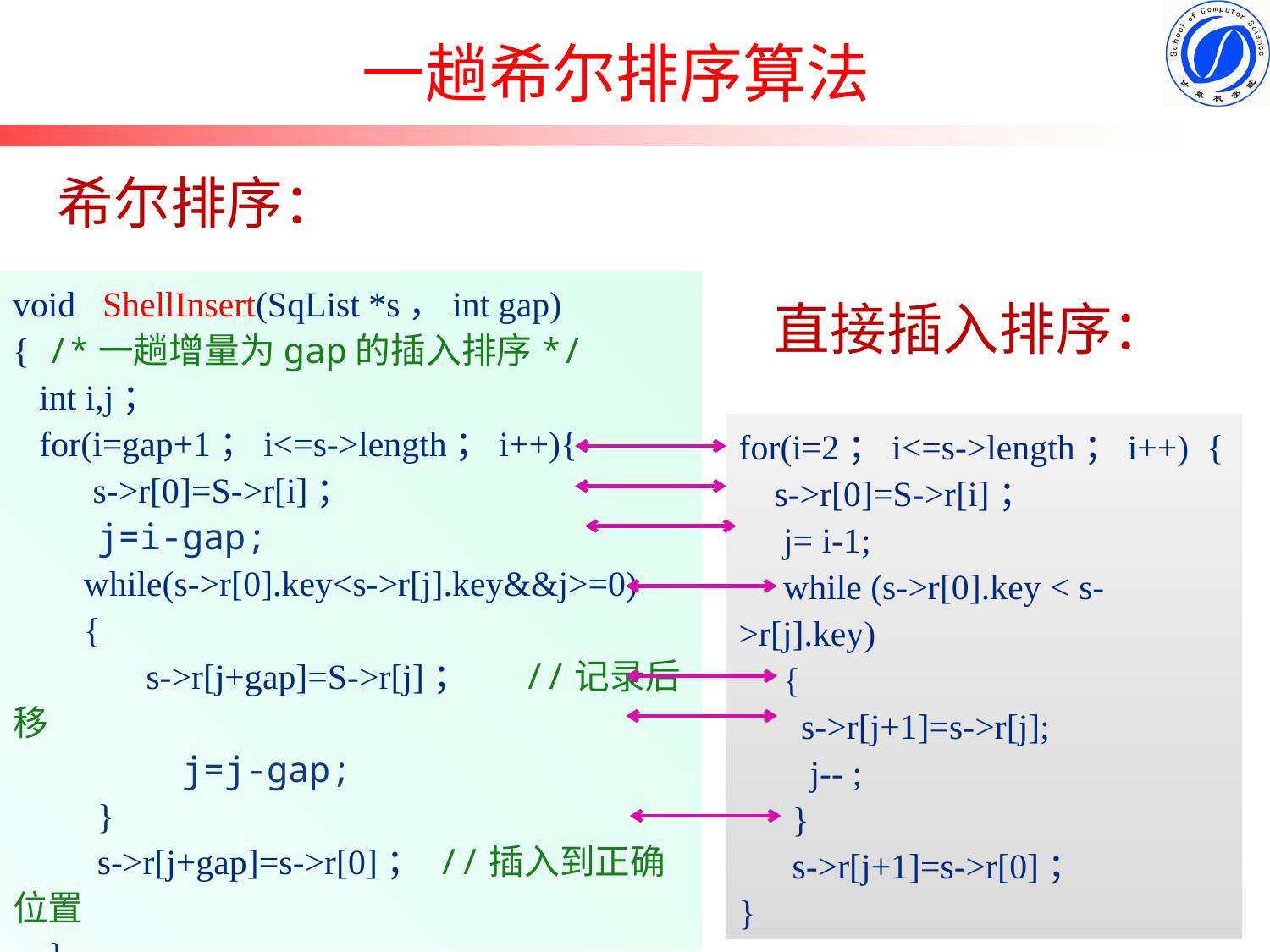

# 一趟希尔排序算法
希尔排序：
void   ShellInsert(SqList *s，int gap)
{  /*一趟增量为gap的插入排序*/
   int i,j；
   for(i=gap+1；i<=s->length；i++){
         s->r[0]=S->r[i]；
    j=i-gap;
        while(s->r[0].key<s->r[j].key&&j>=0)
        {
               s->r[j+gap]=S->r[j]；      //记录后移
        j=j-gap;
    }
    s->r[j+gap]=s->r[0]； //插入到正确位置
    }
}
直接插入排序：
for(i=2；i<=s->length；i++)  {
    s->r[0]=S->r[i]；
     j= i-1;
     while (s->r[0].key < s->r[j].key)
     {
       s->r[j+1]=s->r[j];
        j-- ;
      }
      s->r[j+1]=s->r[0]；
}